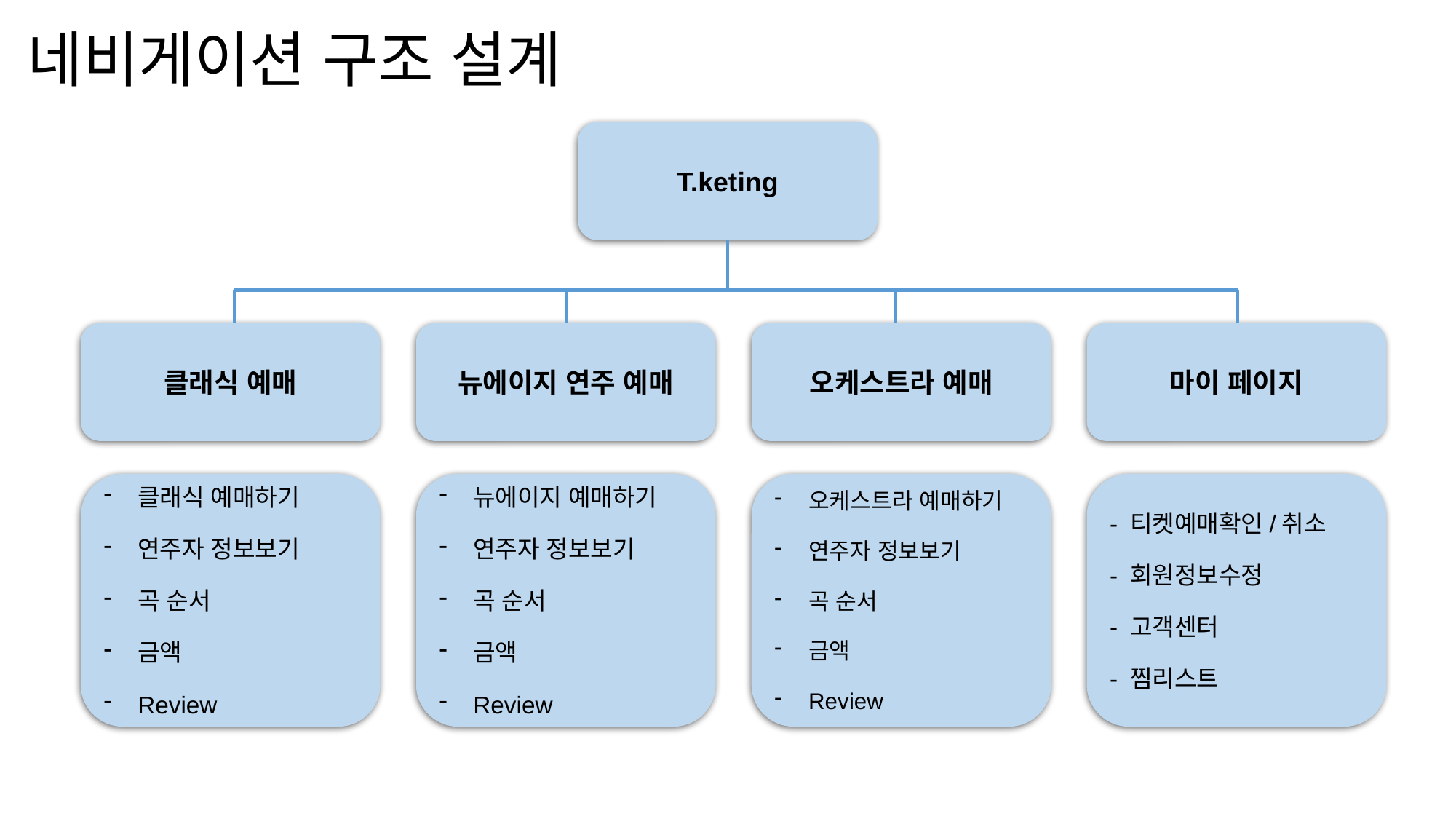

# 네비게이션 구조 설계
T.keting
클래식 예매
뉴에이지 연주 예매
오케스트라 예매
마이 페이지
클래식 예매하기
연주자 정보보기
곡 순서
금액
Review
뉴에이지 예매하기
연주자 정보보기
곡 순서
금액
Review
오케스트라 예매하기
연주자 정보보기
곡 순서
금액
Review
- 티켓예매확인/취소
- 회원정보수정
- 고객센터
- 찜리스트